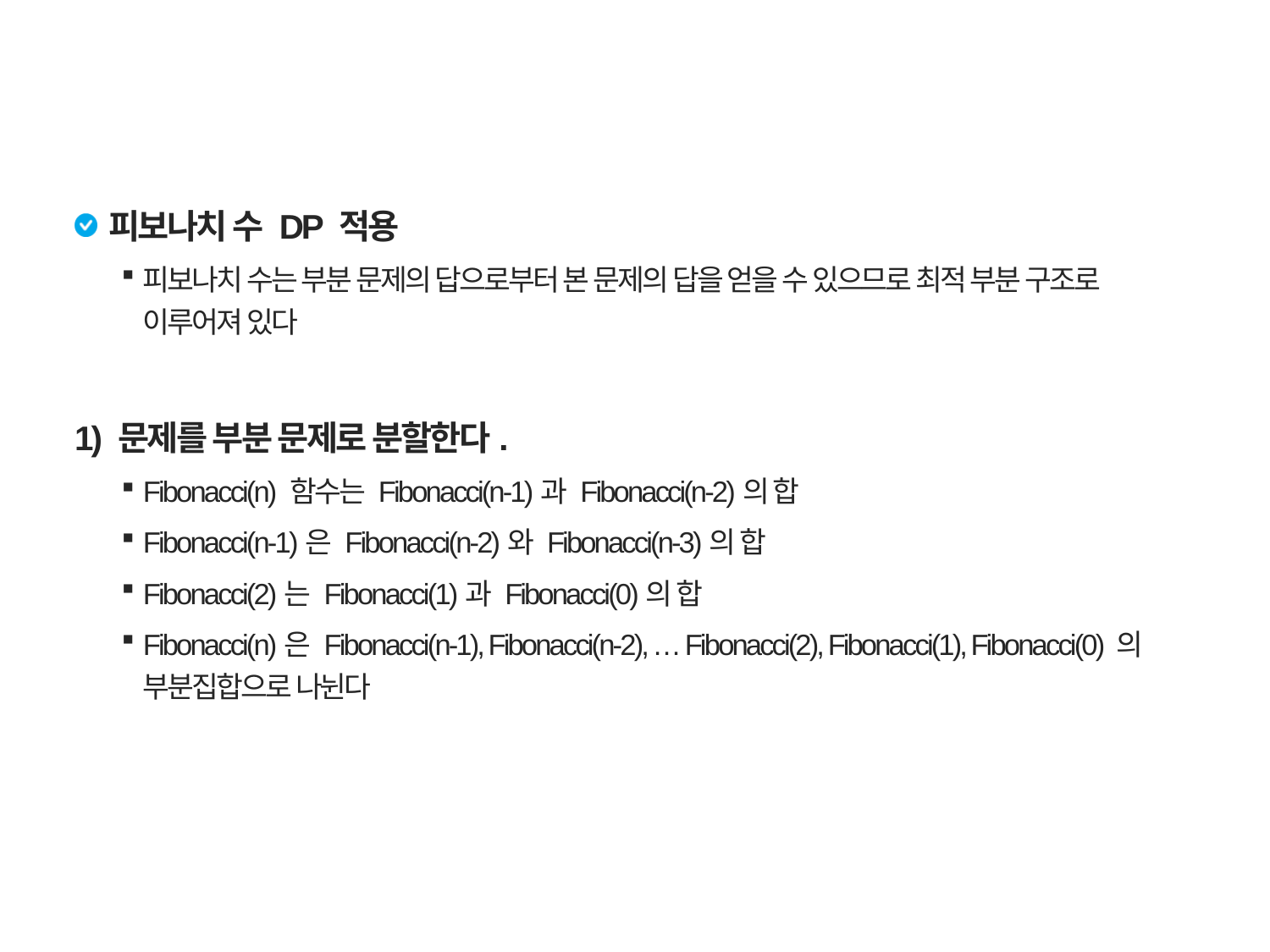

DP(Dynamic Programming)
피보나치 수 DP 적용
피보나치 수는 부분 문제의 답으로부터 본 문제의 답을 얻을 수 있으므로 최적 부분 구조로 이루어져 있다

1) 문제를 부분 문제로 분할한다.
Fibonacci(n) 함수는 Fibonacci(n-1)과 Fibonacci(n-2)의 합
Fibonacci(n-1)은 Fibonacci(n-2)와 Fibonacci(n-3)의 합
Fibonacci(2)는 Fibonacci(1)과 Fibonacci(0)의 합
Fibonacci(n)은 Fibonacci(n-1), Fibonacci(n-2), … Fibonacci(2), Fibonacci(1), Fibonacci(0) 의 부분집합으로 나뉜다